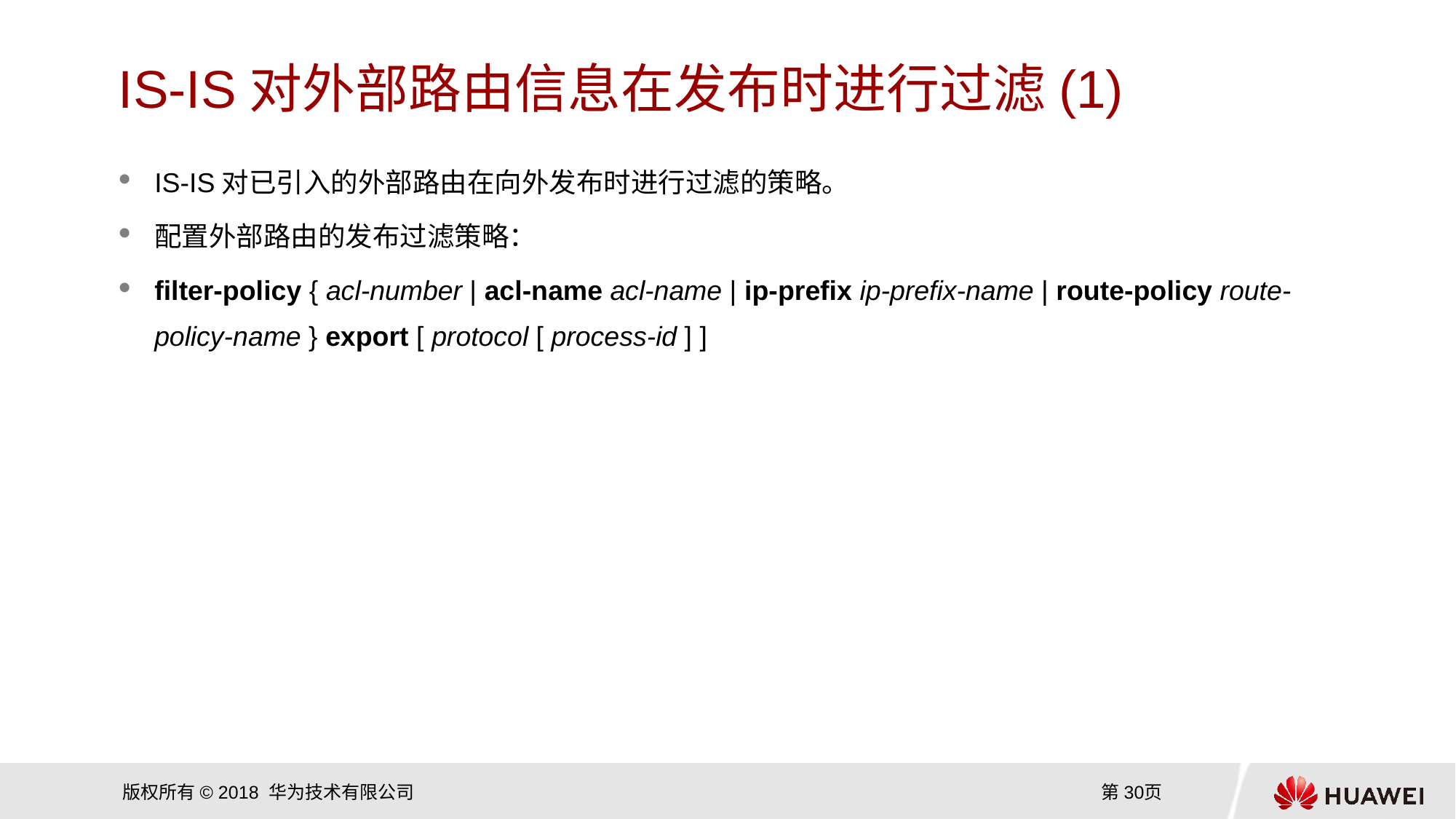

# IS-IS对外部路由信息在发布时进行过滤(1)
IS-IS对已引入的外部路由在向外发布时进行过滤的策略。
配置外部路由的发布过滤策略：
filter-policy { acl-number | acl-name acl-name | ip-prefix ip-prefix-name | route-policy route-policy-name } export [ protocol [ process-id ] ]